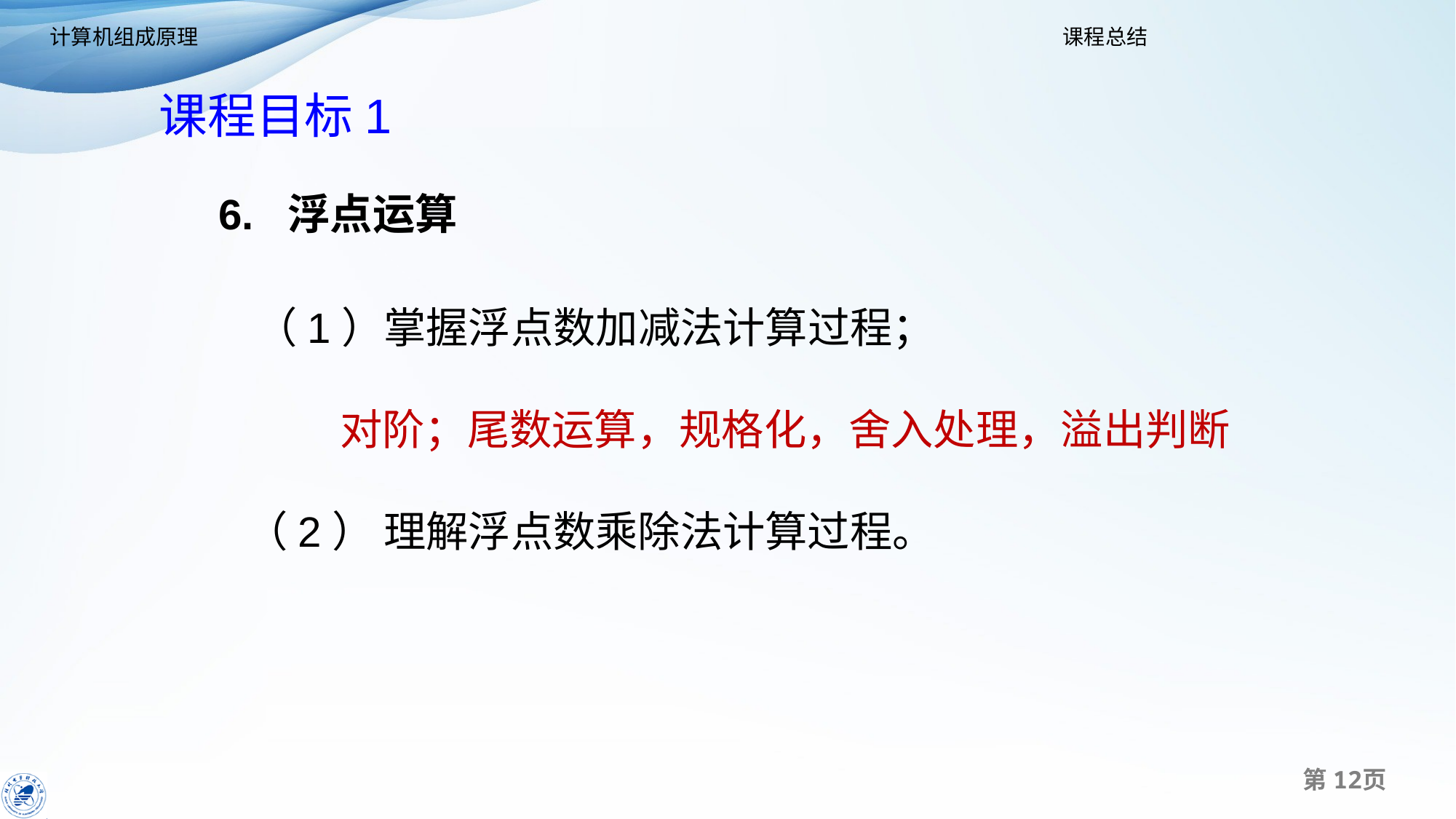

课程目标1
6.  浮点运算
  （1）掌握浮点数加减法计算过程；
           对阶；尾数运算，规格化，舍入处理，溢出判断
 （2） 理解浮点数乘除法计算过程。